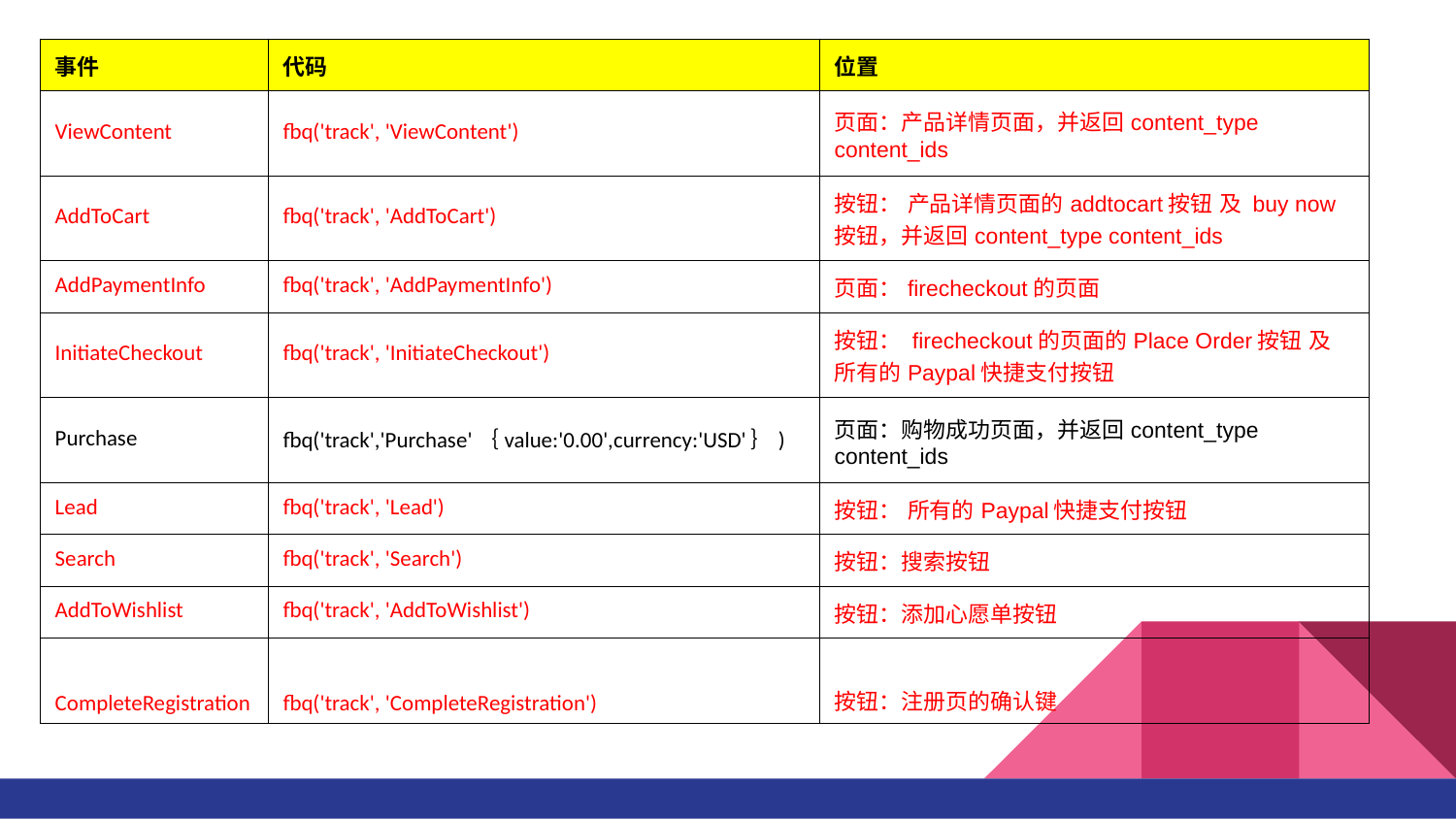

| 事件 | 代码 | 位置 |
| --- | --- | --- |
| ViewContent | fbq('track', 'ViewContent') | 页面：产品详情页面，并返回content\_type content\_ids |
| AddToCart | fbq('track', 'AddToCart') | 按钮： 产品详情页面的addtocart按钮 及 buy now按钮，并返回content\_type content\_ids |
| AddPaymentInfo | fbq('track', 'AddPaymentInfo') | 页面：firecheckout的页面 |
| InitiateCheckout | fbq('track', 'InitiateCheckout') | 按钮： firecheckout的页面的Place Order按钮 及 所有的Paypal快捷支付按钮 |
| Purchase | fbq('track','Purchase'｛value:'0.00',currency:'USD'｝) | 页面：购物成功页面，并返回content\_type content\_ids |
| Lead | fbq('track', 'Lead') | 按钮： 所有的Paypal快捷支付按钮 |
| Search | fbq('track', 'Search') | 按钮：搜索按钮 |
| AddToWishlist | fbq('track', 'AddToWishlist') | 按钮：添加心愿单按钮 |
| CompleteRegistration | fbq('track', 'CompleteRegistration') | 按钮：注册页的确认键 |